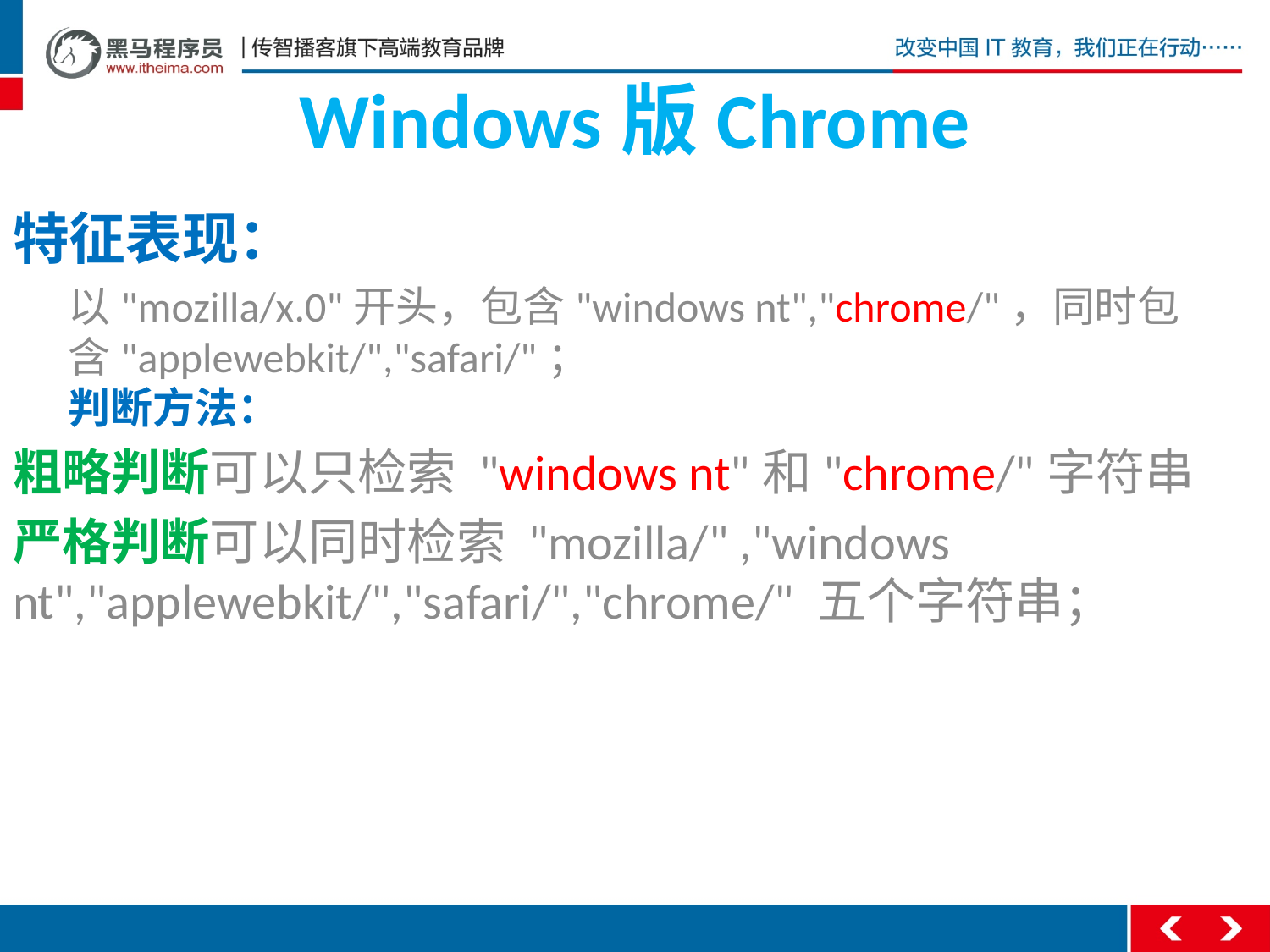

# Windows版Chrome
特征表现：
以"mozilla/x.0"开头，包含"windows nt","chrome/"，同时包含"applewebkit/","safari/"；
判断方法：
粗略判断可以只检索 "windows nt"和"chrome/"字符串
严格判断可以同时检索 "mozilla/" ,"windows nt","applewebkit/","safari/","chrome/" 五个字符串；